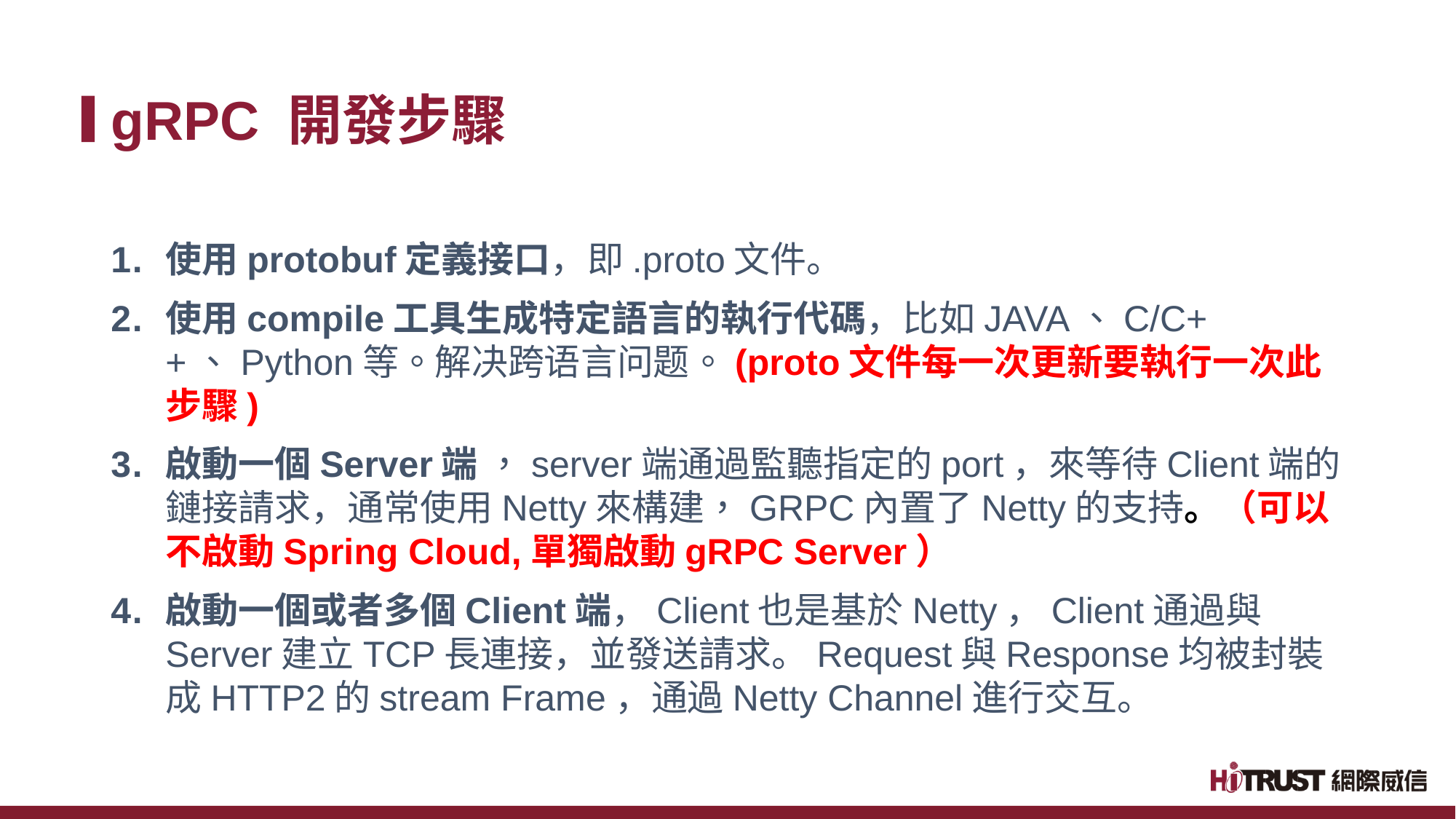

# gRPC 開發步驟

使用protobuf定義接口，即.proto文件。
使用compile工具生成特定語言的執行代碼，比如JAVA、C/C++、Python等。解决跨语言问题。(proto文件每一次更新要執行一次此步驟)
啟動一個Server端 ，server端通過監聽指定的port，來等待Client端的鏈接請求，通常使用Netty來構建，GRPC內置了Netty的支持。（可以不啟動Spring Cloud,單獨啟動gRPC Server）
啟動一個或者多個Client端，Client也是基於Netty，Client通過與Server建立TCP長連接，並發送請求。Request與Response均被封裝成HTTP2的stream Frame，通過Netty Channel進行交互。